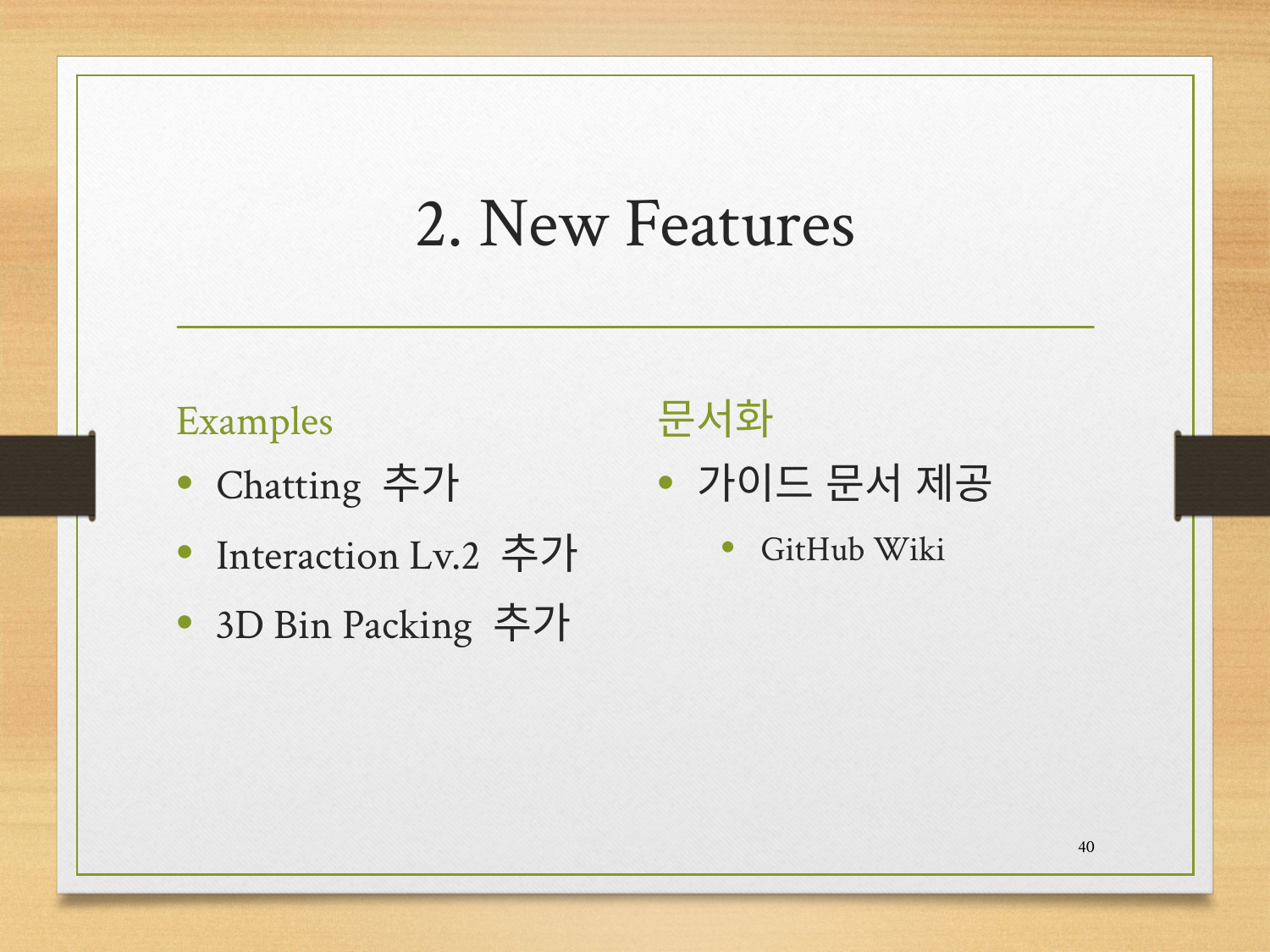

# 2. New Features
Examples
문서화
Chatting 추가
Interaction Lv.2 추가
3D Bin Packing 추가
가이드 문서 제공
GitHub Wiki
40